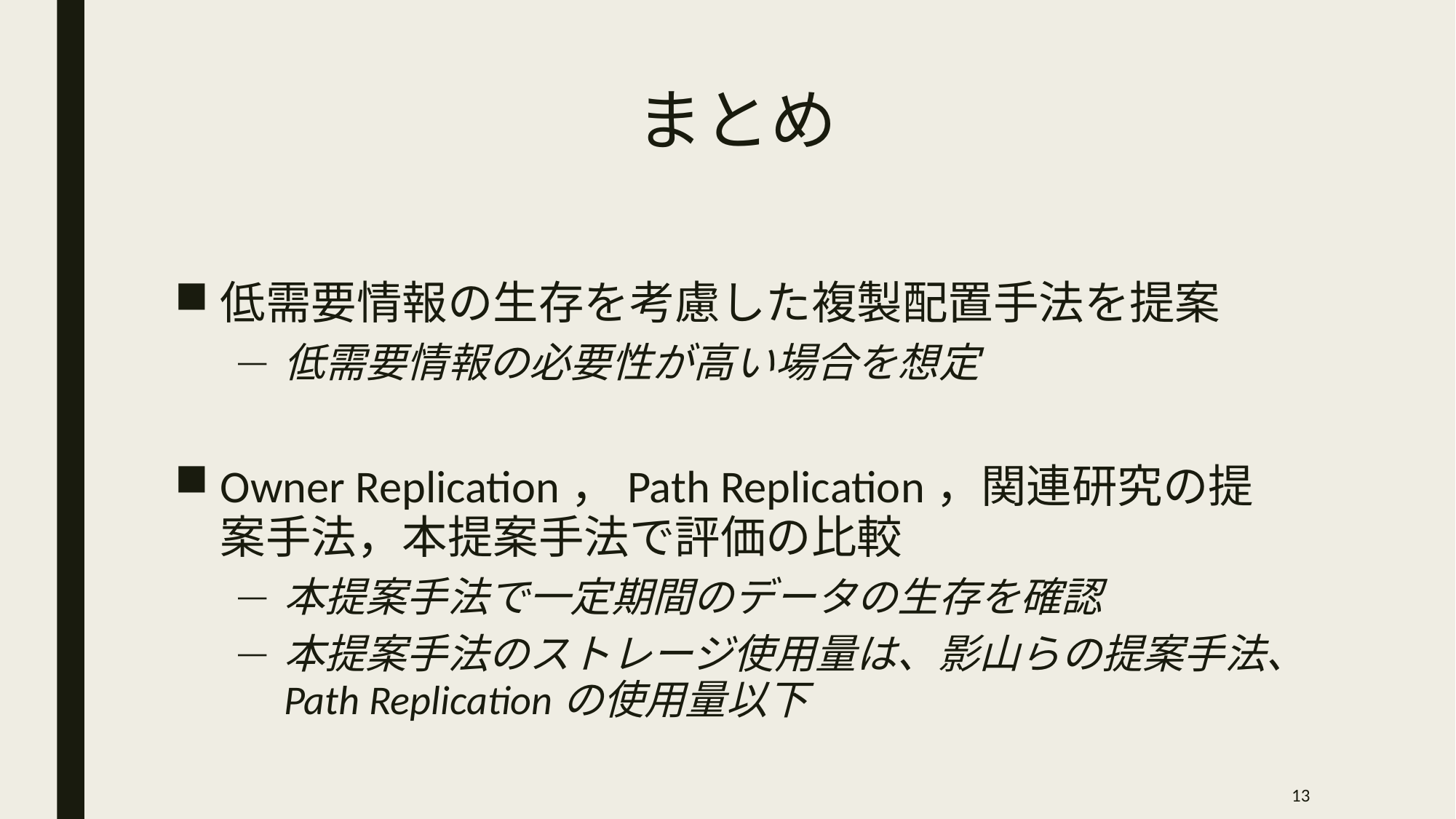

# まとめ
低需要情報の生存を考慮した複製配置手法を提案
低需要情報の必要性が高い場合を想定

Owner Replication，Path Replication，関連研究の提案手法，本提案手法で評価の比較
本提案手法で一定期間のデータの生存を確認
本提案手法のストレージ使用量は、影山らの提案手法、Path Replicationの使用量以下
13